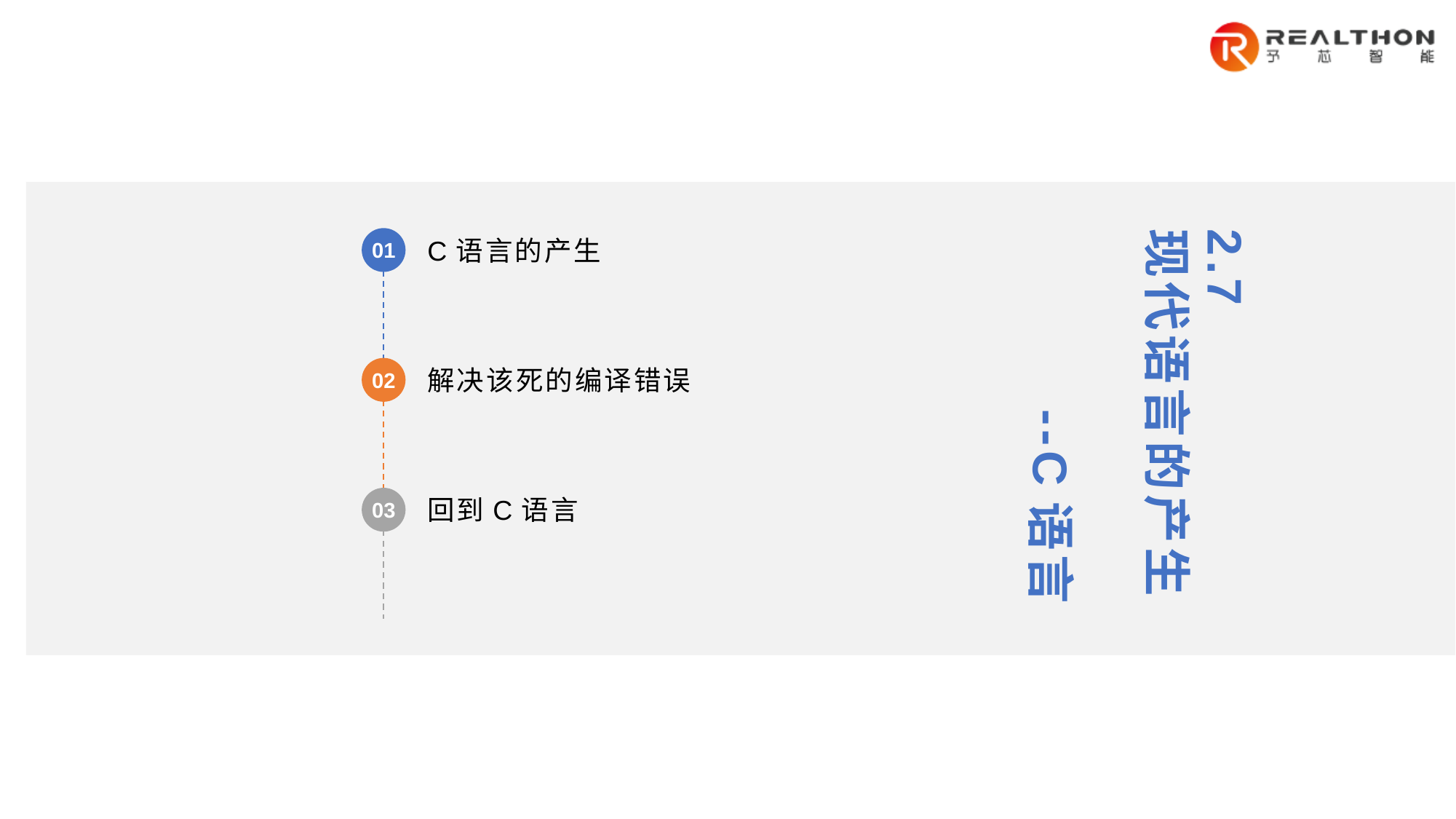

C语言的产生

2.7
现代语言的产生
          --C语言
01
解决该死的编译错误
02
回到C语言
03